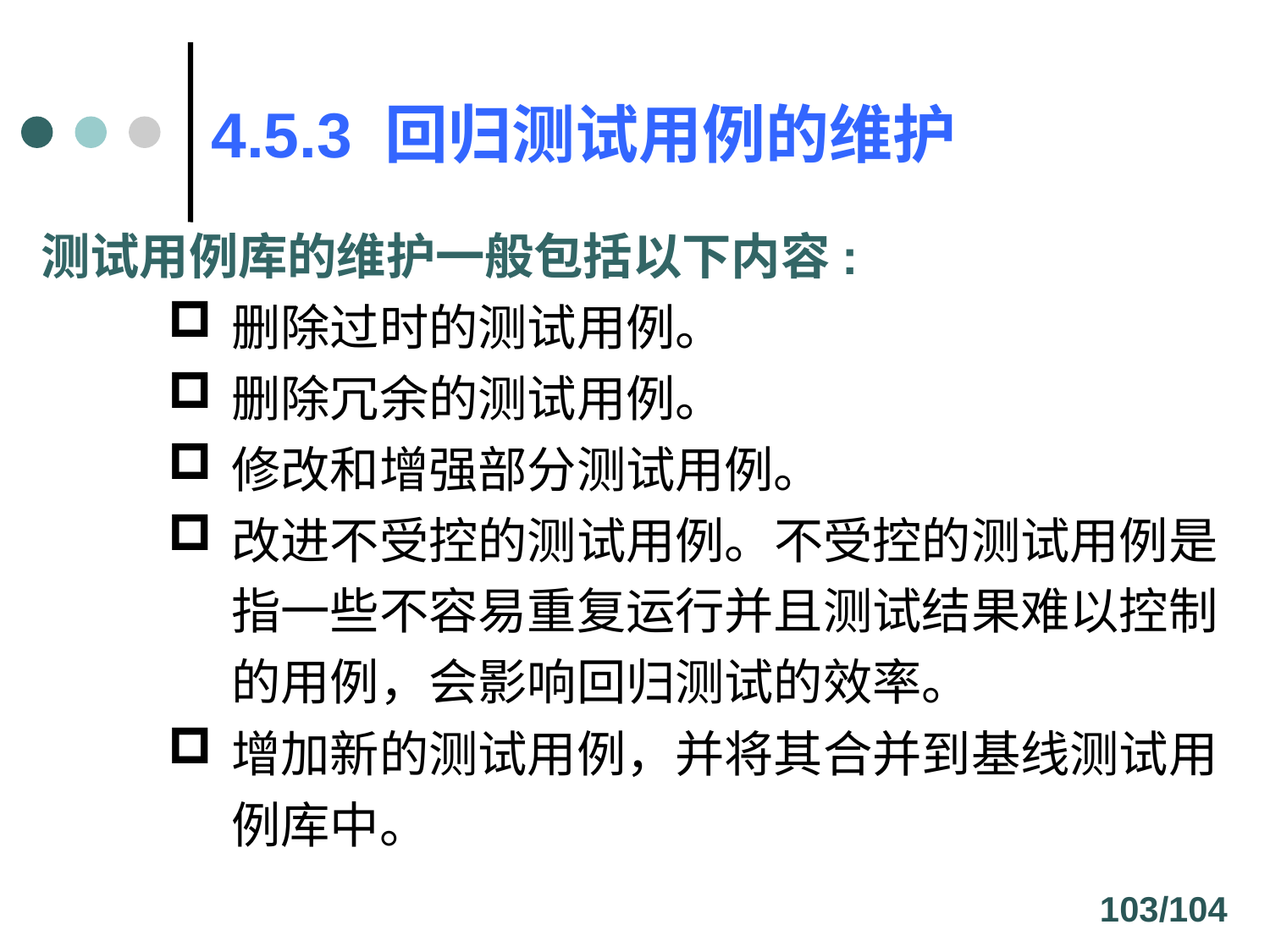

# 4.5.3 回归测试用例的维护
测试用例库的维护一般包括以下内容:
删除过时的测试用例。
删除冗余的测试用例。
修改和增强部分测试用例。
改进不受控的测试用例。不受控的测试用例是指一些不容易重复运行并且测试结果难以控制的用例，会影响回归测试的效率。
增加新的测试用例，并将其合并到基线测试用例库中。
103/104